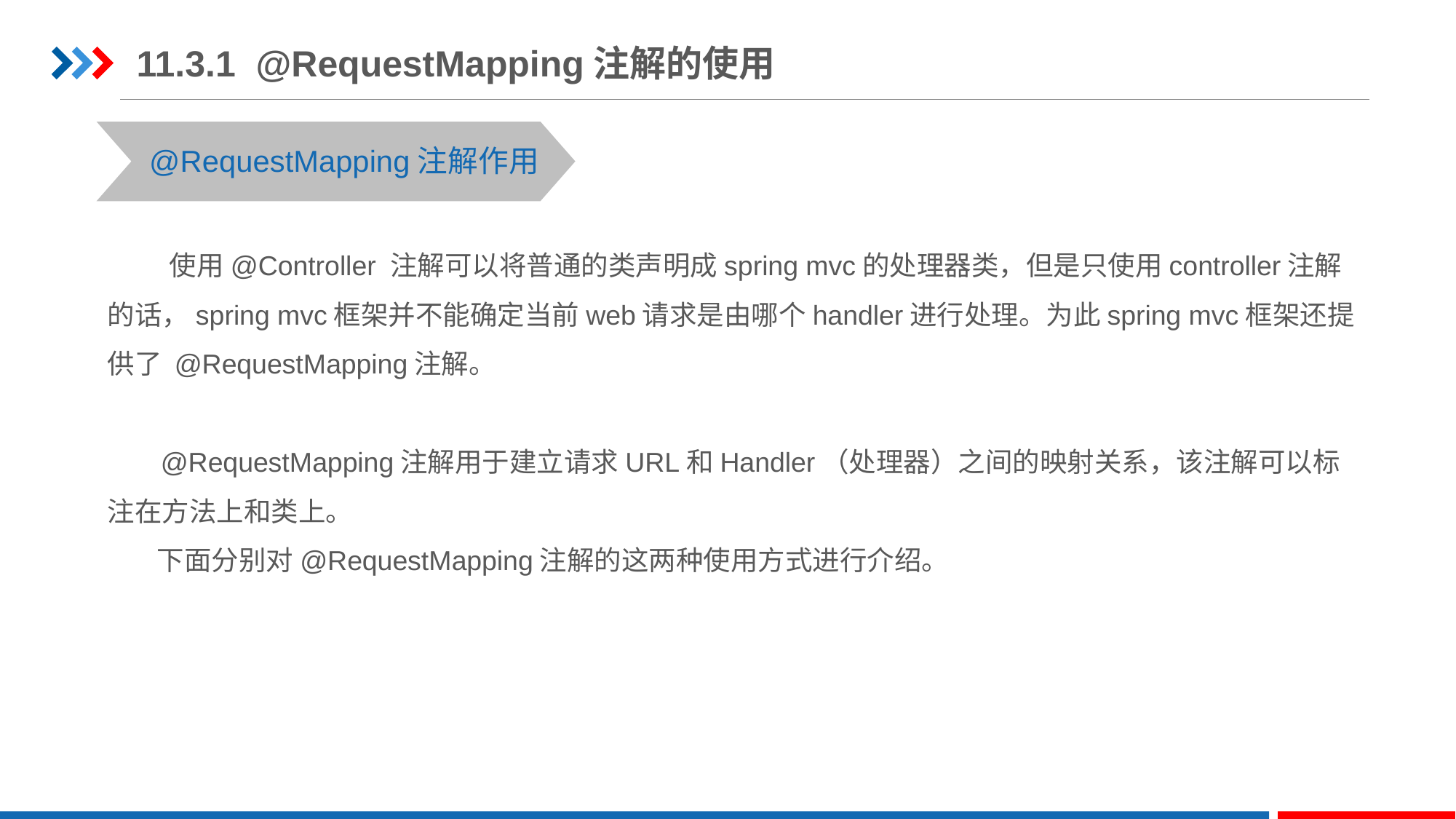

11.3.1  @RequestMapping注解的使用

@RequestMapping注解作用
         使用@Controller 注解可以将普通的类声明成spring mvc的处理器类，但是只使用controller注解的话，spring mvc框架并不能确定当前web请求是由哪个handler进行处理。为此spring mvc框架还提供了 @RequestMapping注解。

       @RequestMapping注解用于建立请求URL和Handler（处理器）之间的映射关系，该注解可以标注在方法上和类上。
       下面分别对@RequestMapping注解的这两种使用方式进行介绍。